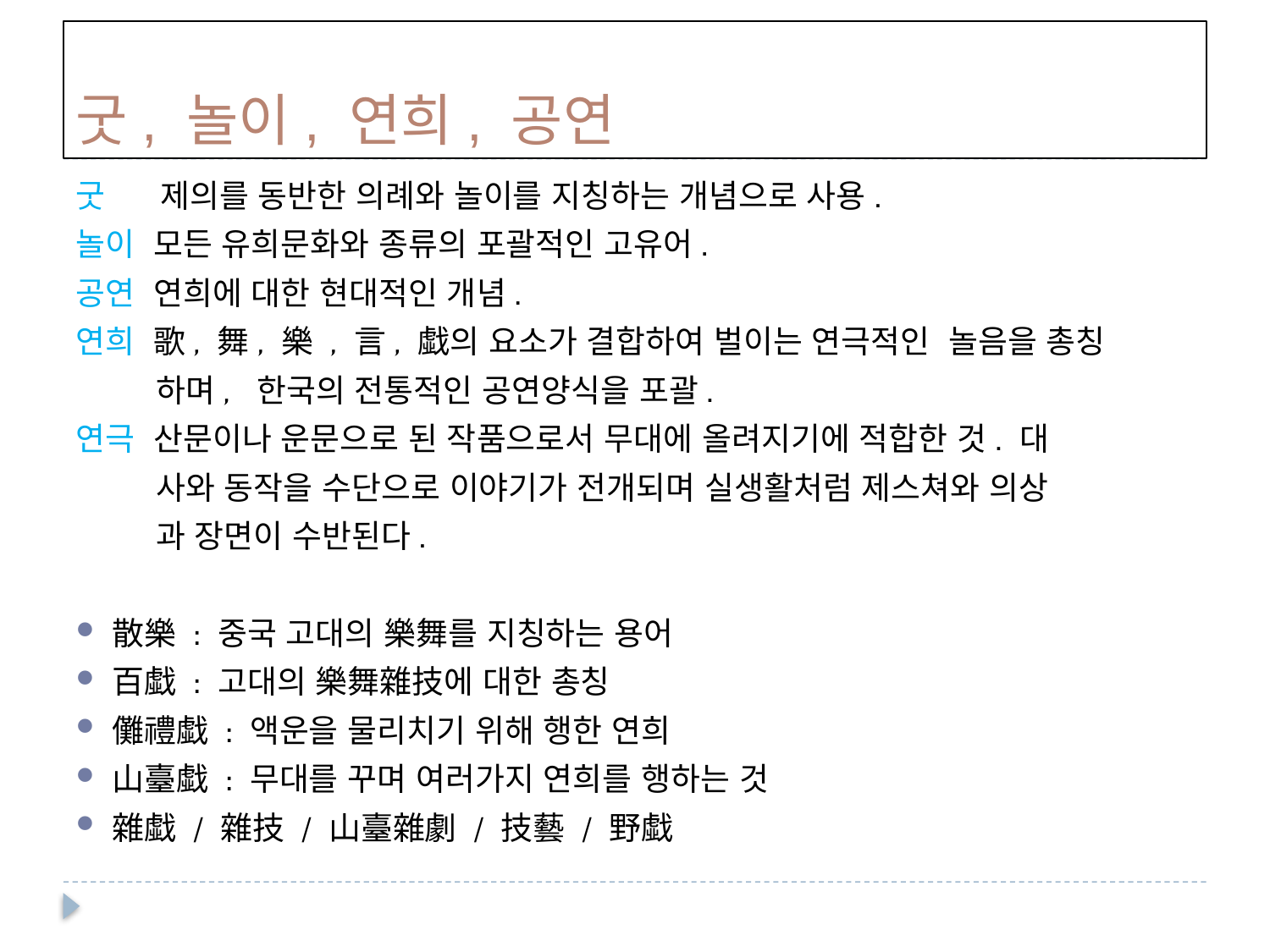

# 굿, 놀이, 연희, 공연
굿      제의를 동반한 의례와 놀이를 지칭하는 개념으로 사용.
놀이  모든 유희문화와 종류의 포괄적인 고유어.
공연  연희에 대한 현대적인 개념.
연희  歌, 舞, 樂 , 言, 戱의 요소가 결합하여 벌이는 연극적인  놀음을 총칭
        하며,  한국의 전통적인 공연양식을 포괄.
연극  산문이나 운문으로 된 작품으로서 무대에 올려지기에 적합한 것. 대
        사와 동작을 수단으로 이야기가 전개되며 실생활처럼 제스쳐와 의상
        과 장면이 수반된다.

散樂 : 중국 고대의 樂舞를 지칭하는 용어
百戱 : 고대의 樂舞雜技에 대한 총칭
儺禮戱 : 액운을 물리치기 위해 행한 연희
山臺戱 : 무대를 꾸며 여러가지 연희를 행하는 것
雜戱 / 雜技 / 山臺雜劇 / 技藝 / 野戱